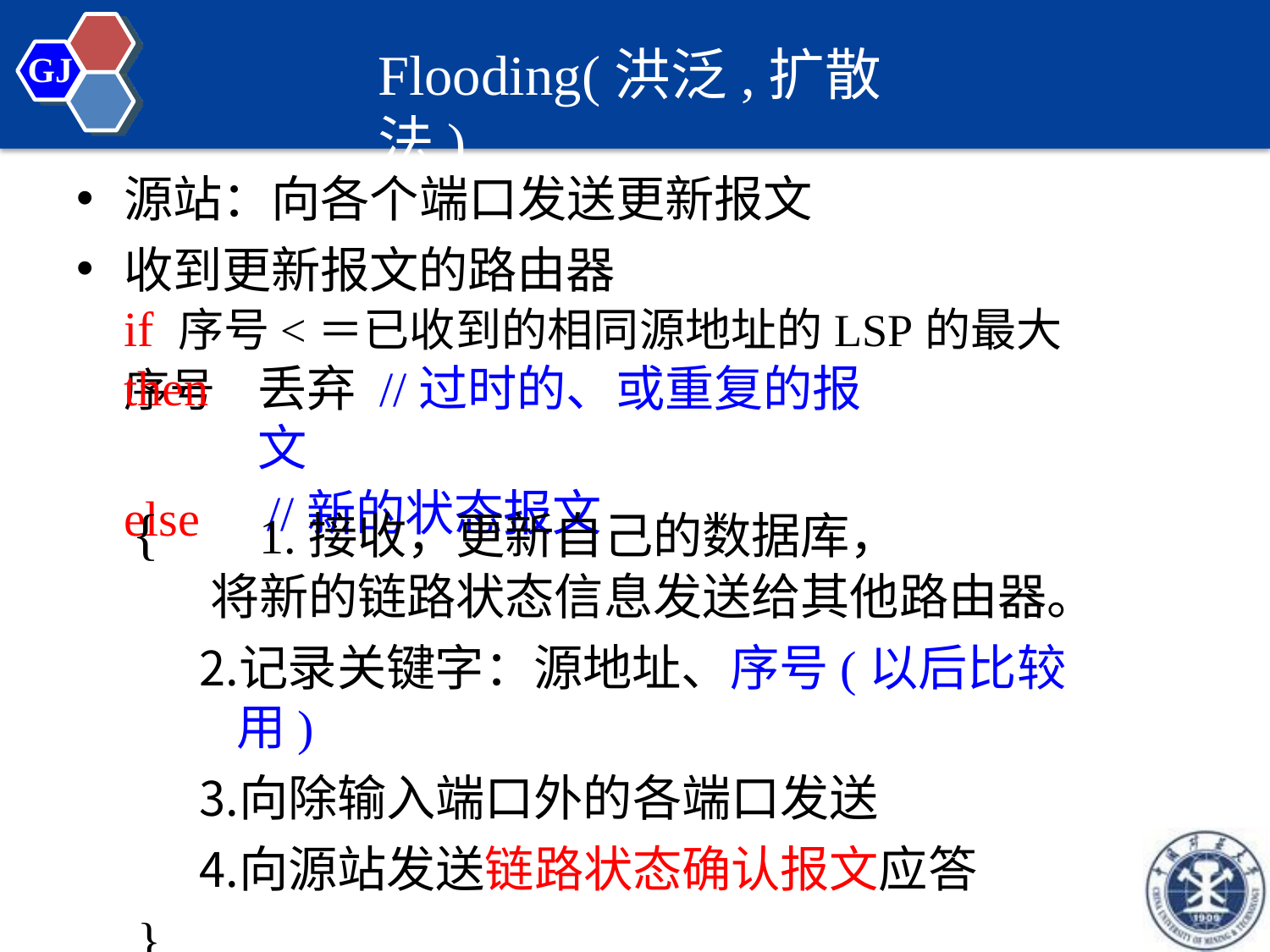

# Flooding(洪泛,扩散法)
GJ
源站：向各个端口发送更新报文
收到更新报文的路由器
if 序号<＝已收到的相同源地址的LSP的最大序号
then  else
丢弃 //过时的、或重复的报文
//新的状态报文
{	1.接收，更新自己的数据库，
将新的链路状态信息发送给其他路由器。
记录关键字：源地址、序号(以后比较用)
向除输入端口外的各端口发送
向源站发送链路状态确认报文应答
}